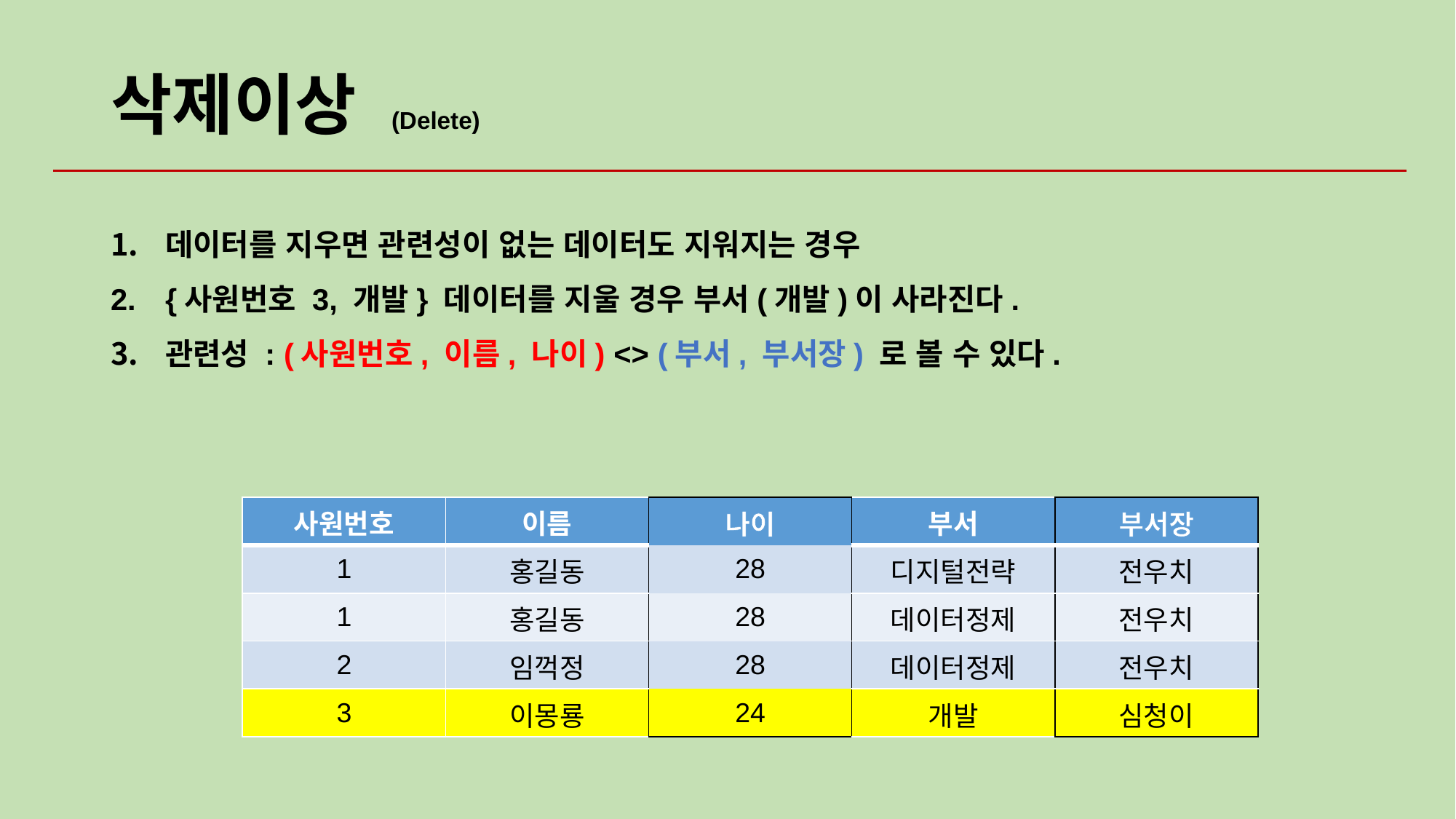

# 삭제이상 (Delete)
데이터를 지우면 관련성이 없는 데이터도 지워지는 경우
{사원번호 3, 개발} 데이터를 지울 경우 부서(개발)이 사라진다.
관련성 : (사원번호, 이름, 나이) <> (부서, 부서장) 로 볼 수 있다.
| 사원번호 | 이름 | 나이 | 부서 | 부서장 |
| --- | --- | --- | --- | --- |
| 1 | 홍길동 | 28 | 디지털전략 | 전우치 |
| 1 | 홍길동 | 28 | 데이터정제 | 전우치 |
| 2 | 임꺽정 | 28 | 데이터정제 | 전우치 |
| 3 | 이몽룡 | 24 | 개발 | 심청이 |
| 사원번호 | 이름 | 나이 |
| --- | --- | --- |
| 1 | 홍길동 | 28 |
| 2 | 임꺽정 | 28 |
| 부서 | 부서장 |
| --- | --- |
| 디지털전략 | 전우치 |
| 데이터정제 | 전우치 |
| 개발 | 심청이 |